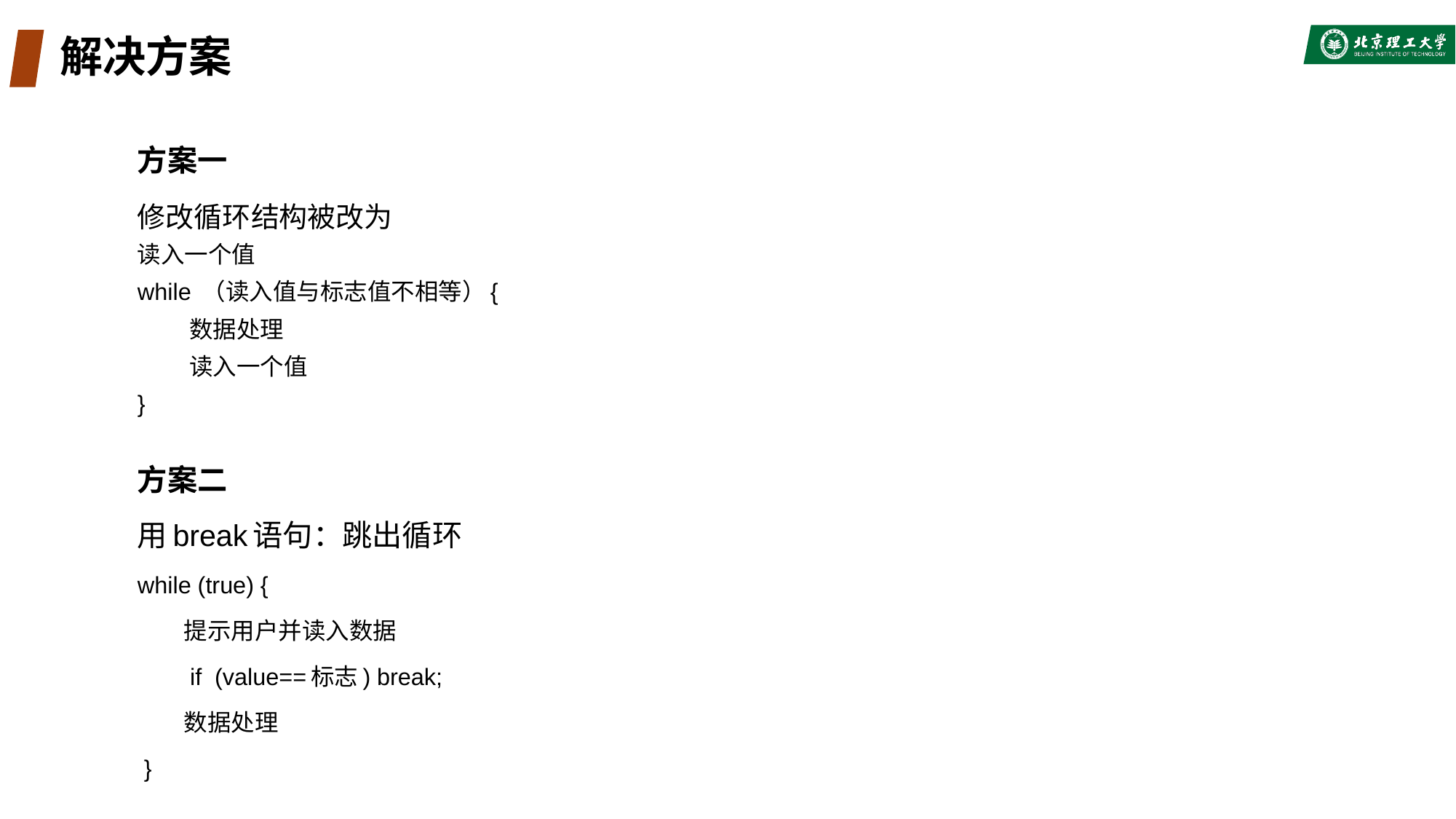

# 解决方案
方案一
修改循环结构被改为
读入一个值
while （读入值与标志值不相等）{
         数据处理
         读入一个值
}

方案二
用break语句：跳出循环
while (true) {
        提示用户并读入数据
        if  (value==标志) break;
        数据处理
 }